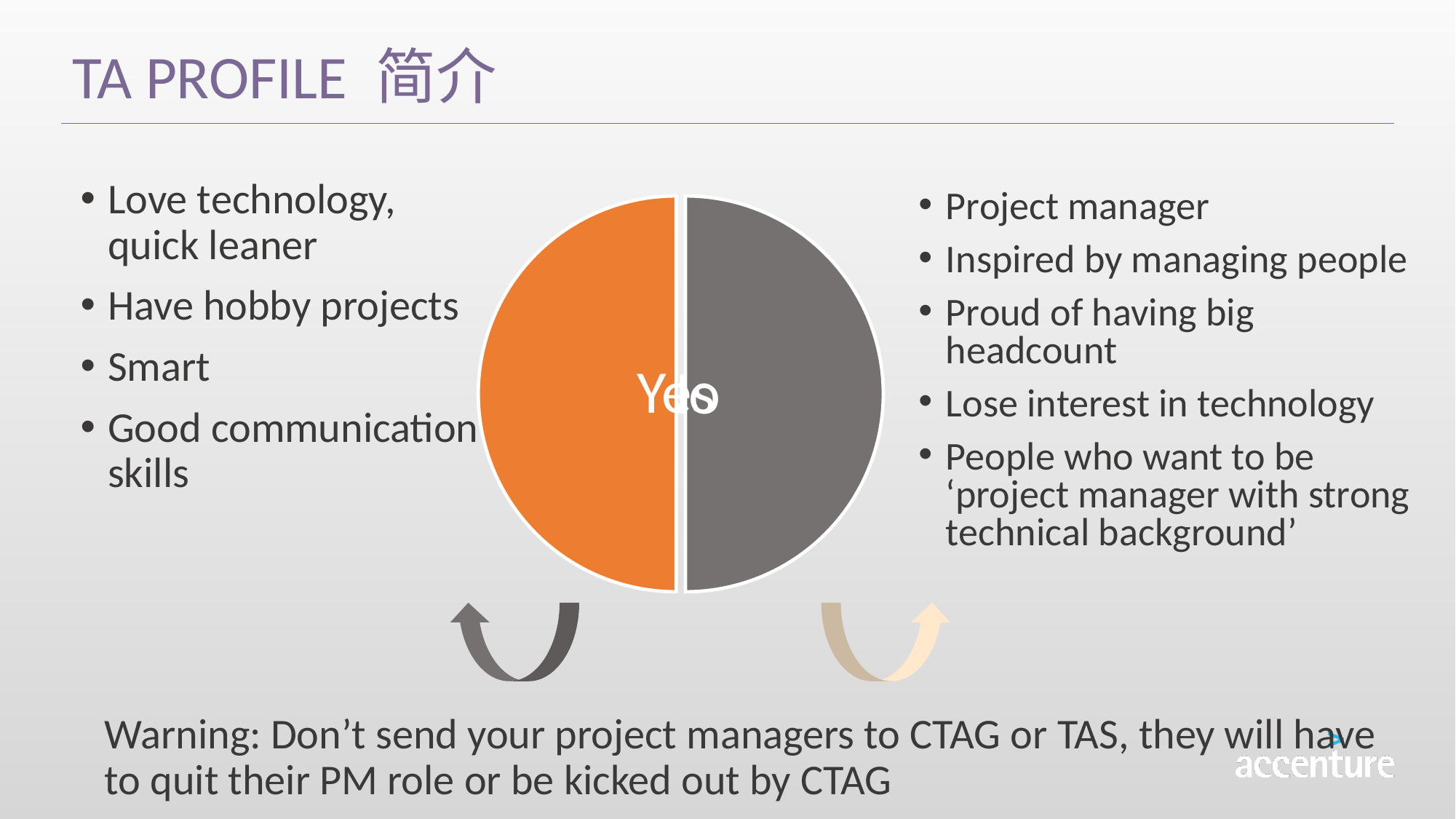

# TA PROFILE 简介

No

Yes
Love technology, quick leaner
Have hobby projects
Smart
Good communication skills
Project manager
Inspired by managing people
Proud of having big headcount
Lose interest in technology
People who want to be ‘project manager with strong technical background’

Warning: Don’t send your project managers to CTAG or TAS, they will have to quit their PM role or be kicked out by CTAG